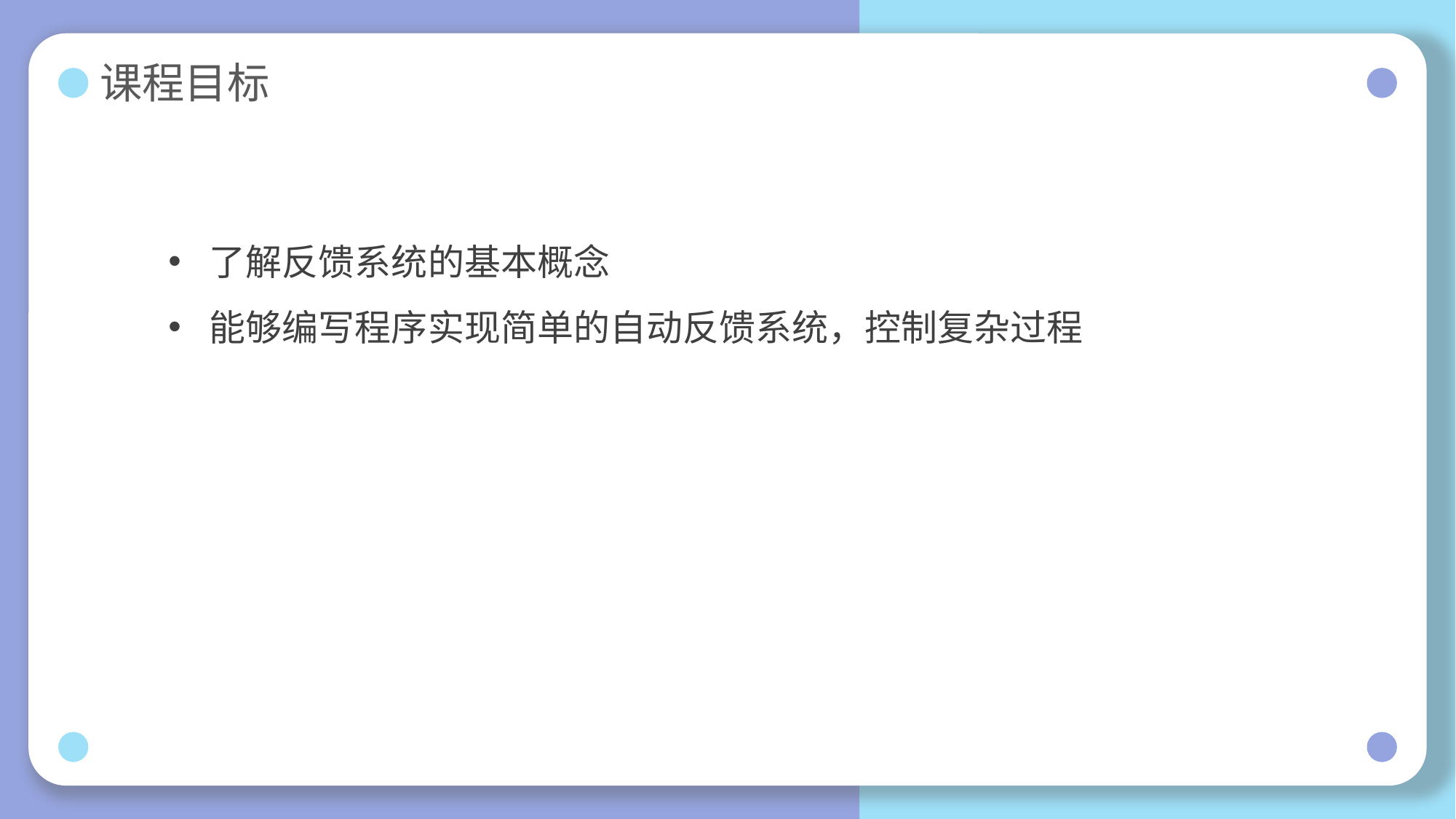

# 课程目标
了解反馈系统的基本概念
能够编写程序实现简单的自动反馈系统，控制复杂过程